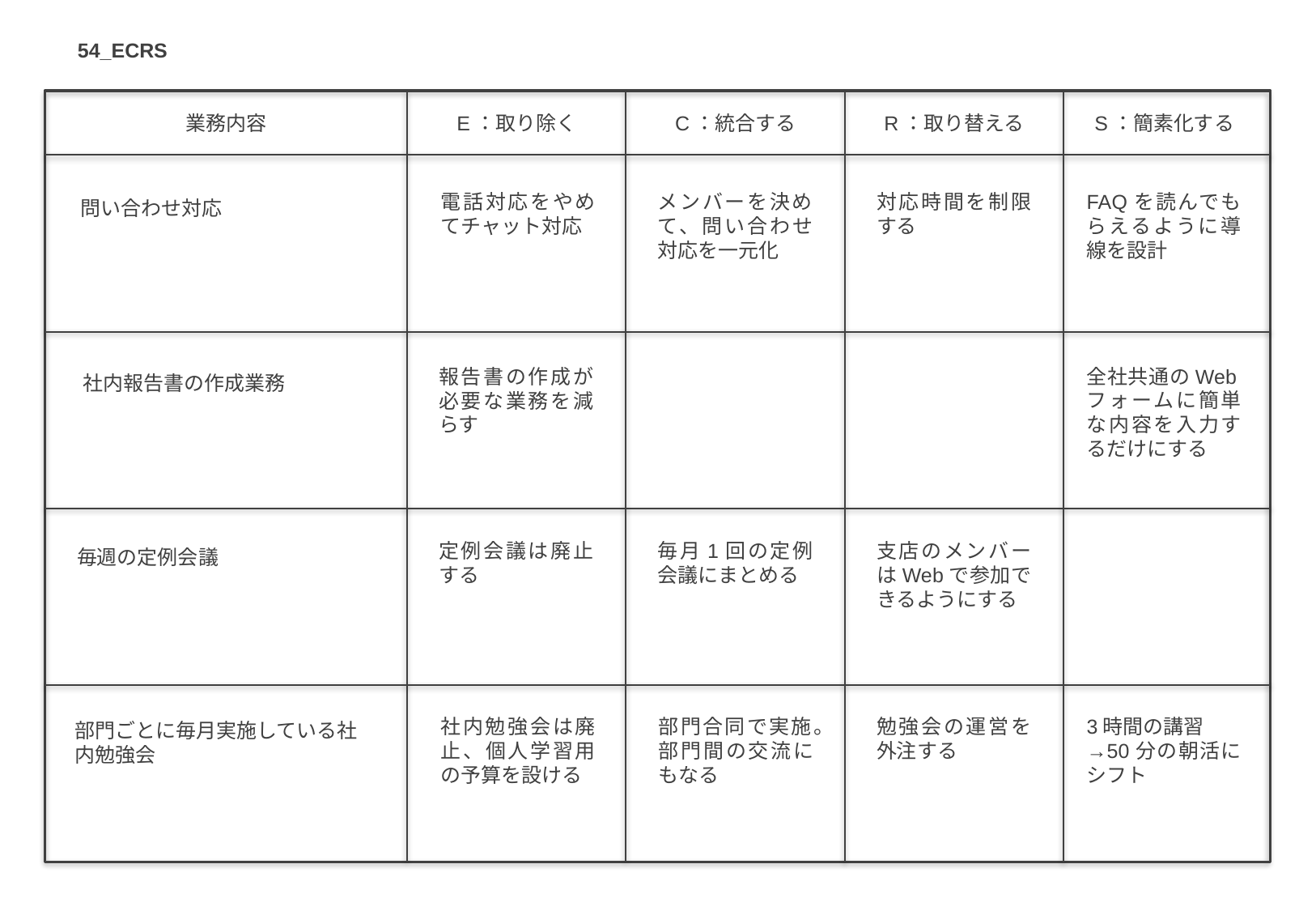

54_ECRS

業務内容
E：取り除く
C：統合する
R：取り替える
S：簡素化する
電話対応をやめてチャット対応
メンバーを決めて、問い合わせ対応を一元化
対応時間を制限する
FAQを読んでもらえるように導線を設計
問い合わせ対応
報告書の作成が必要な業務を減らす
全社共通のWebフォームに簡単な内容を入力するだけにする
社内報告書の作成業務
定例会議は廃止する
毎月1回の定例会議にまとめる
支店のメンバーはWebで参加できるようにする
毎週の定例会議
社内勉強会は廃止、個人学習用の予算を設ける
部門合同で実施。部門間の交流にもなる
勉強会の運営を外注する
3時間の講習
→50分の朝活にシフト
部門ごとに毎月実施している社内勉強会